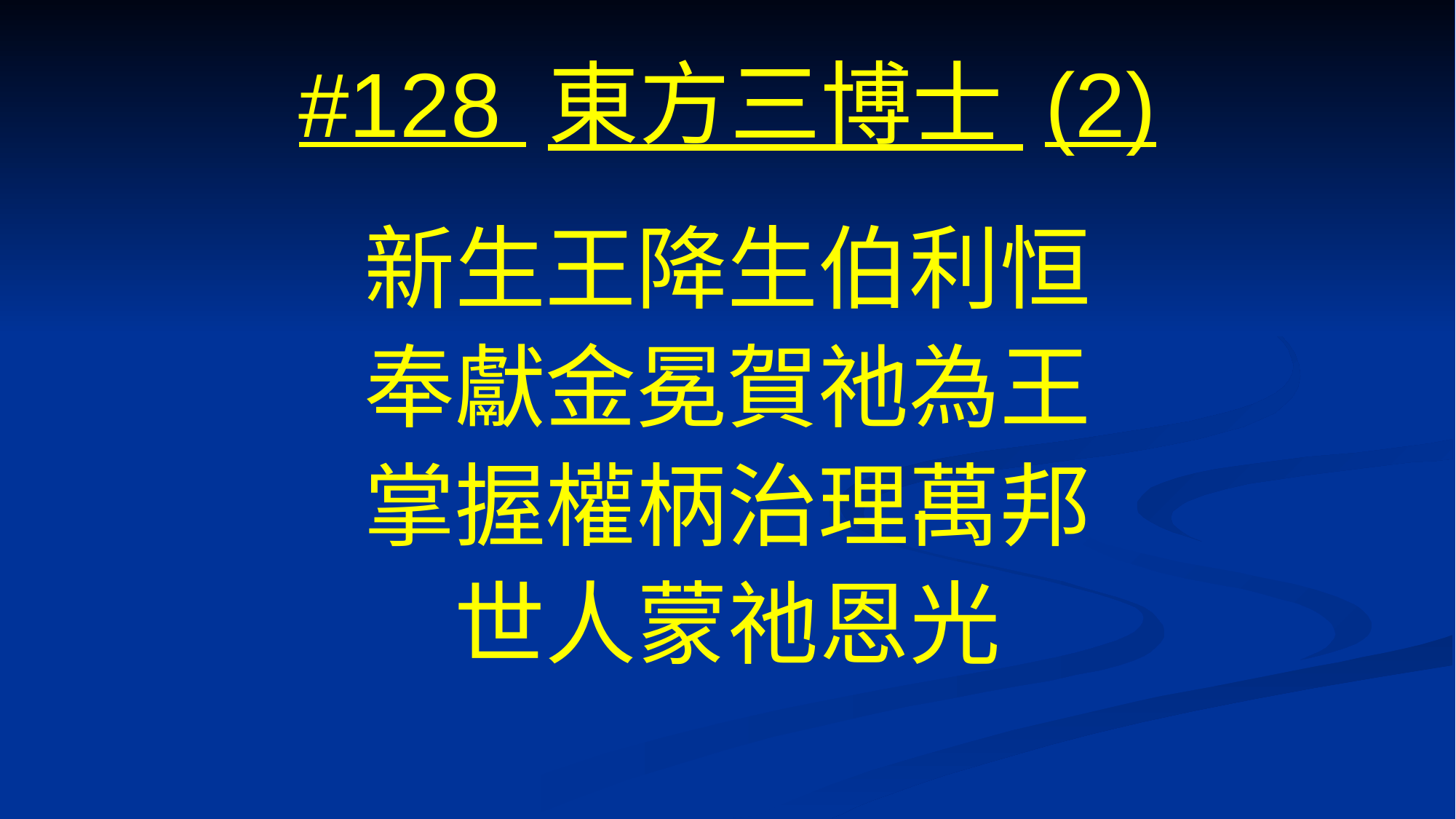

# #128 東方三博士 (2)
新生王降生伯利恒
奉獻金冕賀祂為王
掌握權柄治理萬邦
世人蒙祂恩光